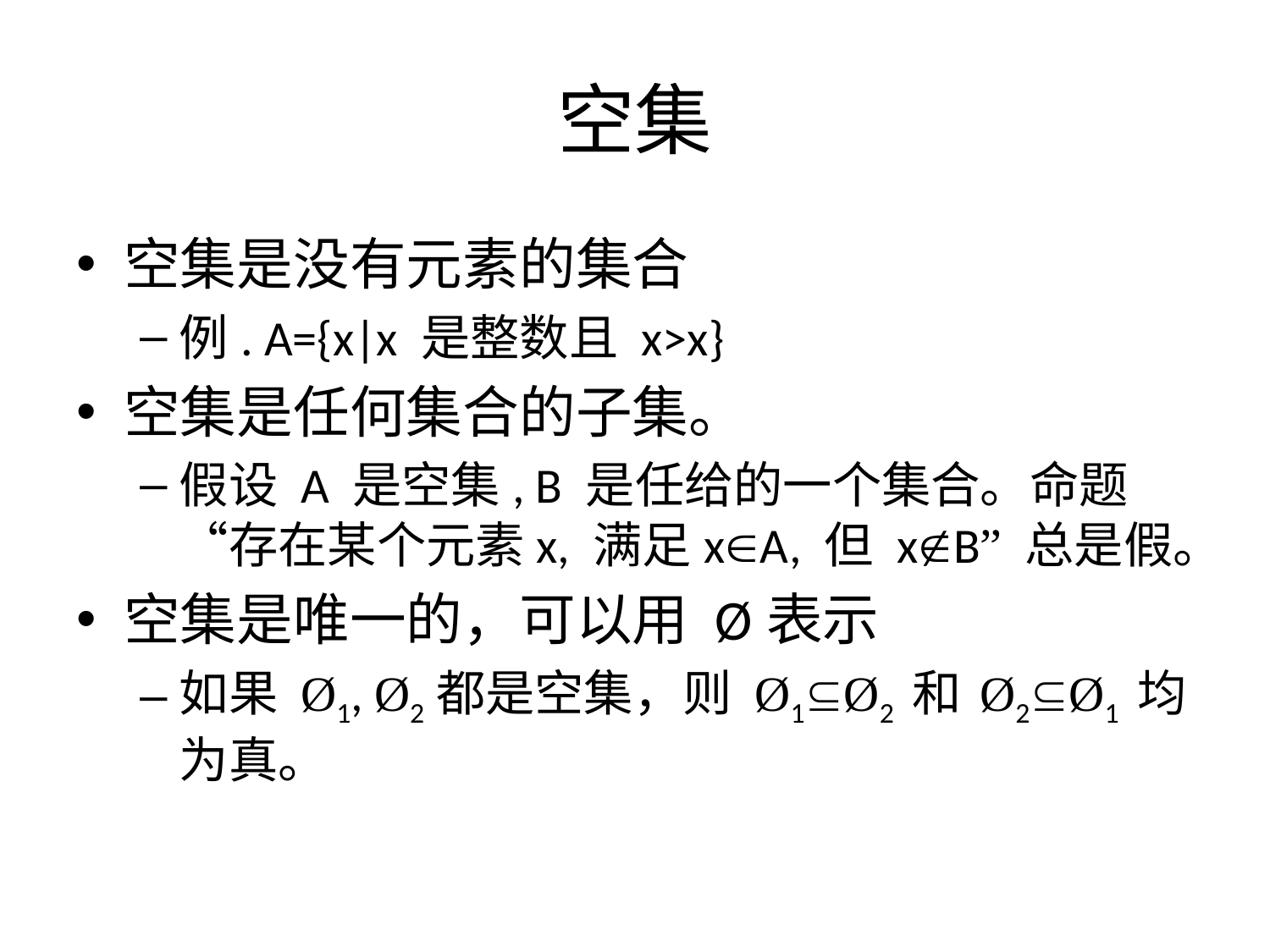

# 空集
空集是没有元素的集合
例. A={x|x 是整数且 x>x}
空集是任何集合的子集。
假设 A 是空集, B 是任给的一个集合。命题 “存在某个元素x, 满足x∈A, 但 x∉B” 总是假。
空集是唯一的，可以用 Ø表示
如果 Ø1, Ø2都是空集，则 Ø1⊆Ø2 和 Ø2⊆Ø1 均为真。